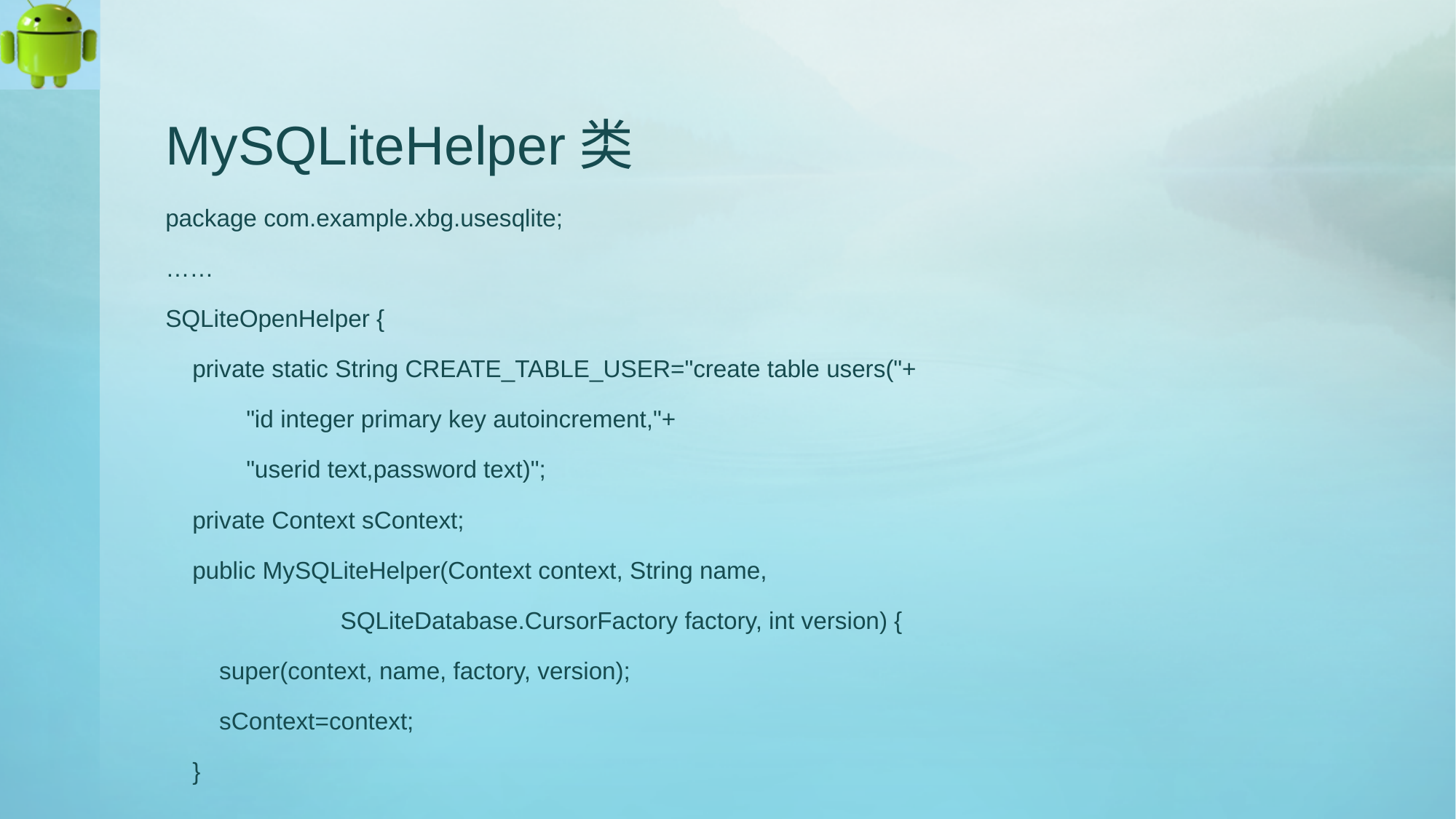

# MySQLiteHelper类
package com.example.xbg.usesqlite;
……
SQLiteOpenHelper {
    private static String CREATE_TABLE_USER="create table users("+
            "id integer primary key autoincrement,"+
            "userid text,password text)";
    private Context sContext;
    public MySQLiteHelper(Context context, String name,
                          SQLiteDatabase.CursorFactory factory, int version) {
        super(context, name, factory, version);
        sContext=context;
    }